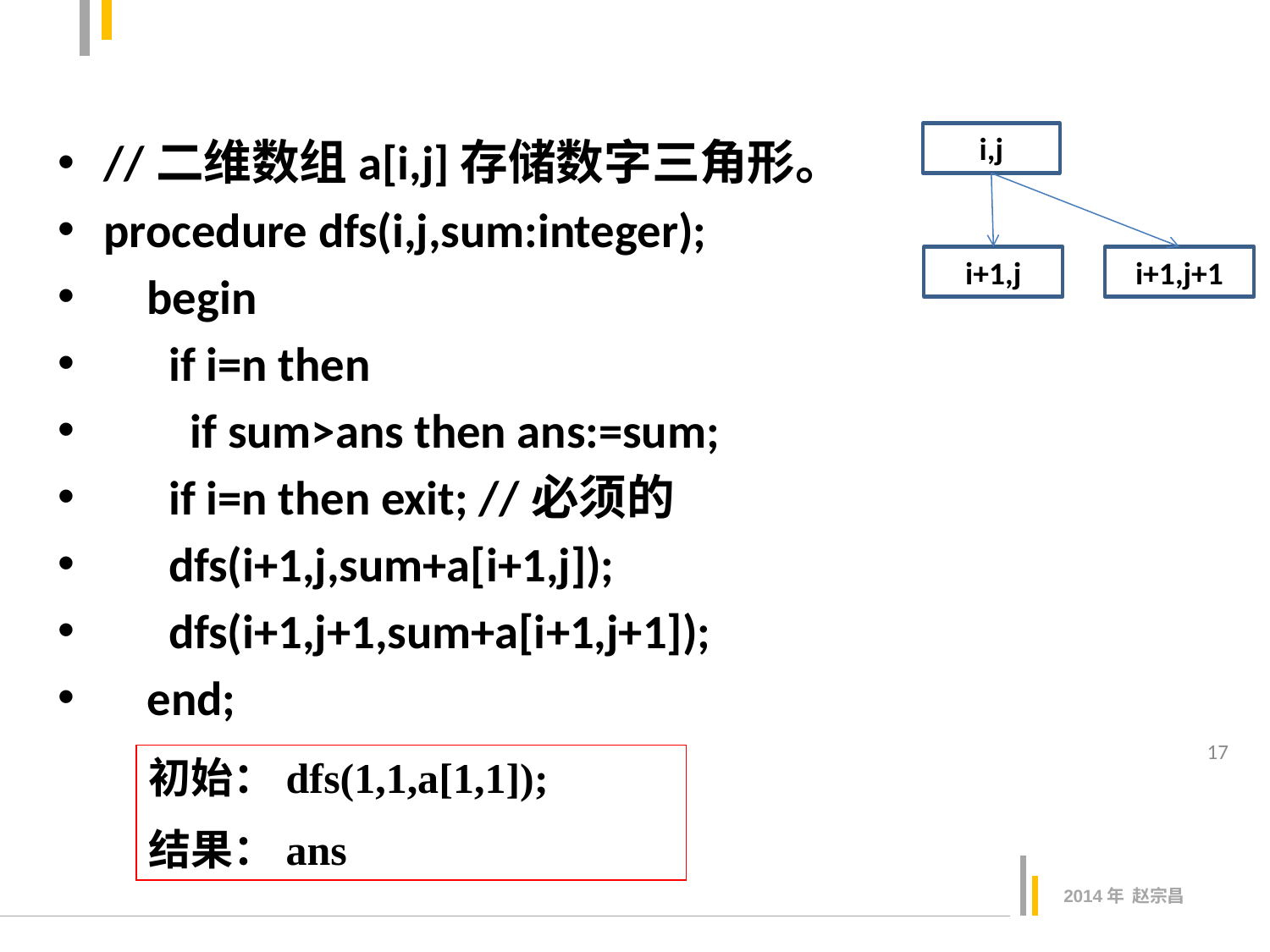

i,j
i+1,j
i+1,j+1
//二维数组a[i,j]存储数字三角形。
procedure dfs(i,j,sum:integer);
    begin
      if i=n then
        if sum>ans then ans:=sum;
      if i=n then exit; //必须的
      dfs(i+1,j,sum+a[i+1,j]);
      dfs(i+1,j+1,sum+a[i+1,j+1]);
    end;

17
初始：dfs(1,1,a[1,1]);
结果：ans